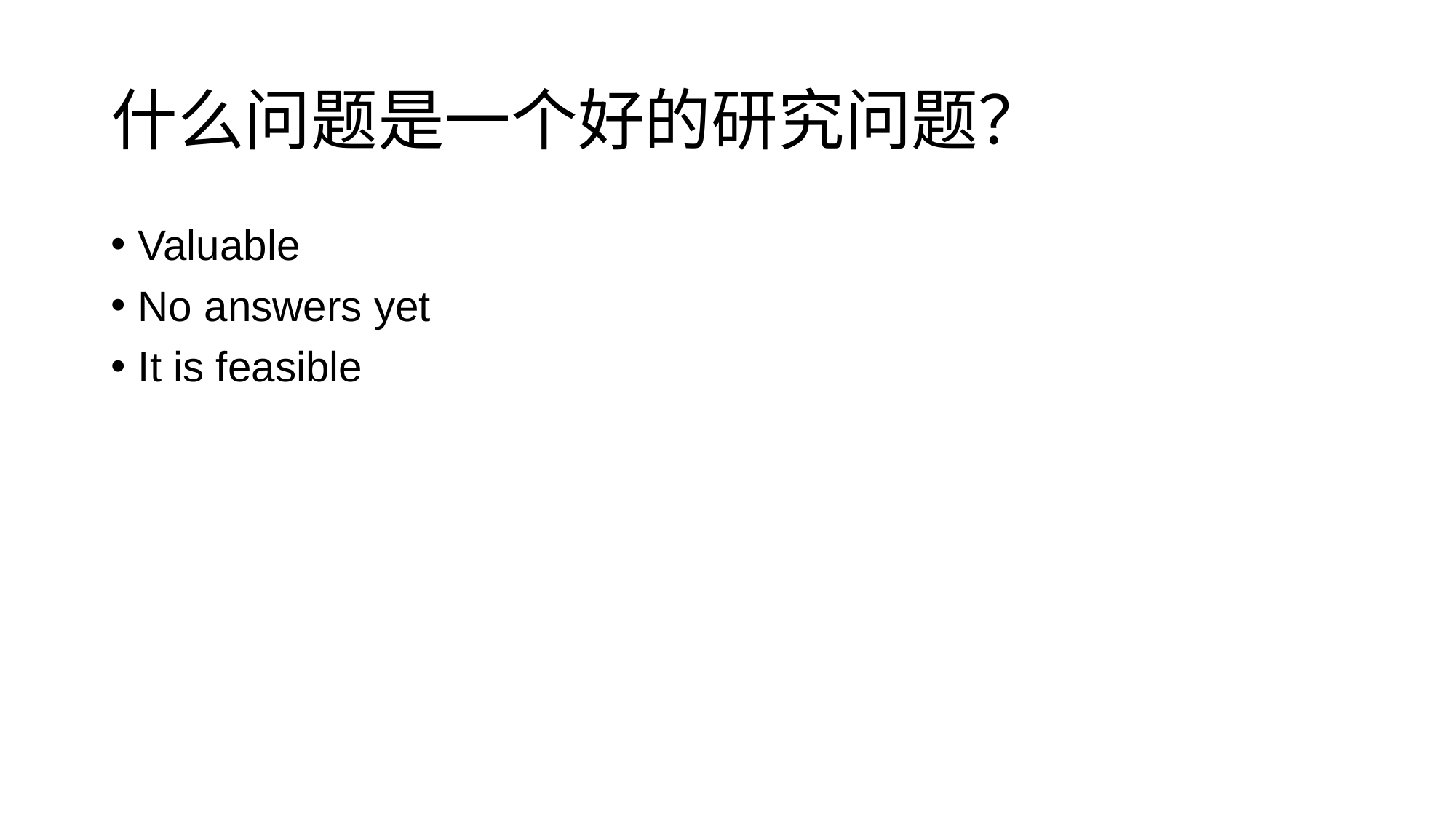

# 什么问题是一个好的研究问题？
Valuable
No answers yet
It is feasible